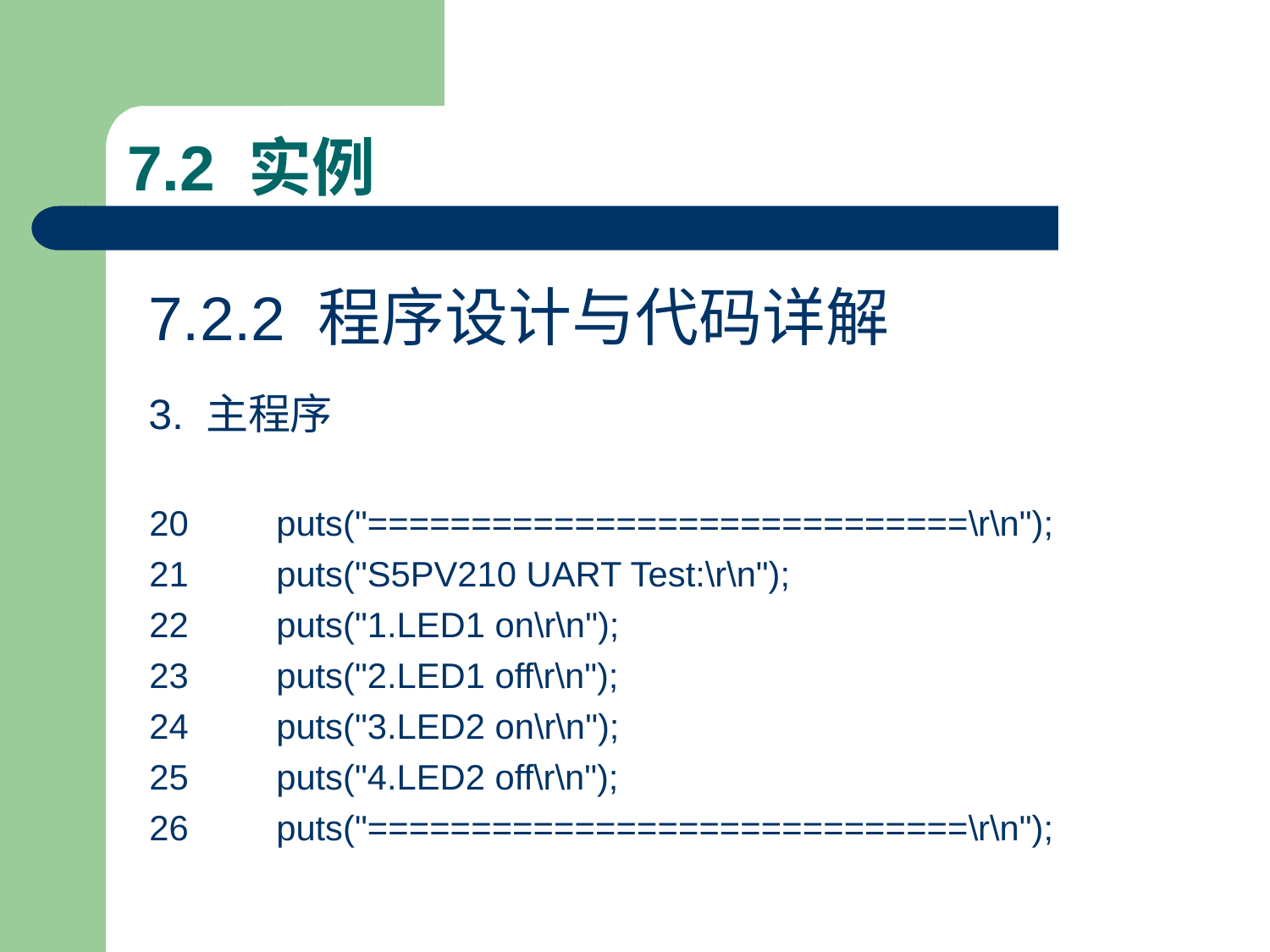

# 7.2 实例
7.2.2 程序设计与代码详解
3. 主程序
20	puts("=============================\r\n");
21	puts("S5PV210 UART Test:\r\n");
22	puts("1.LED1 on\r\n");
23	puts("2.LED1 off\r\n");
24	puts("3.LED2 on\r\n");
25	puts("4.LED2 off\r\n");
26	puts("=============================\r\n");